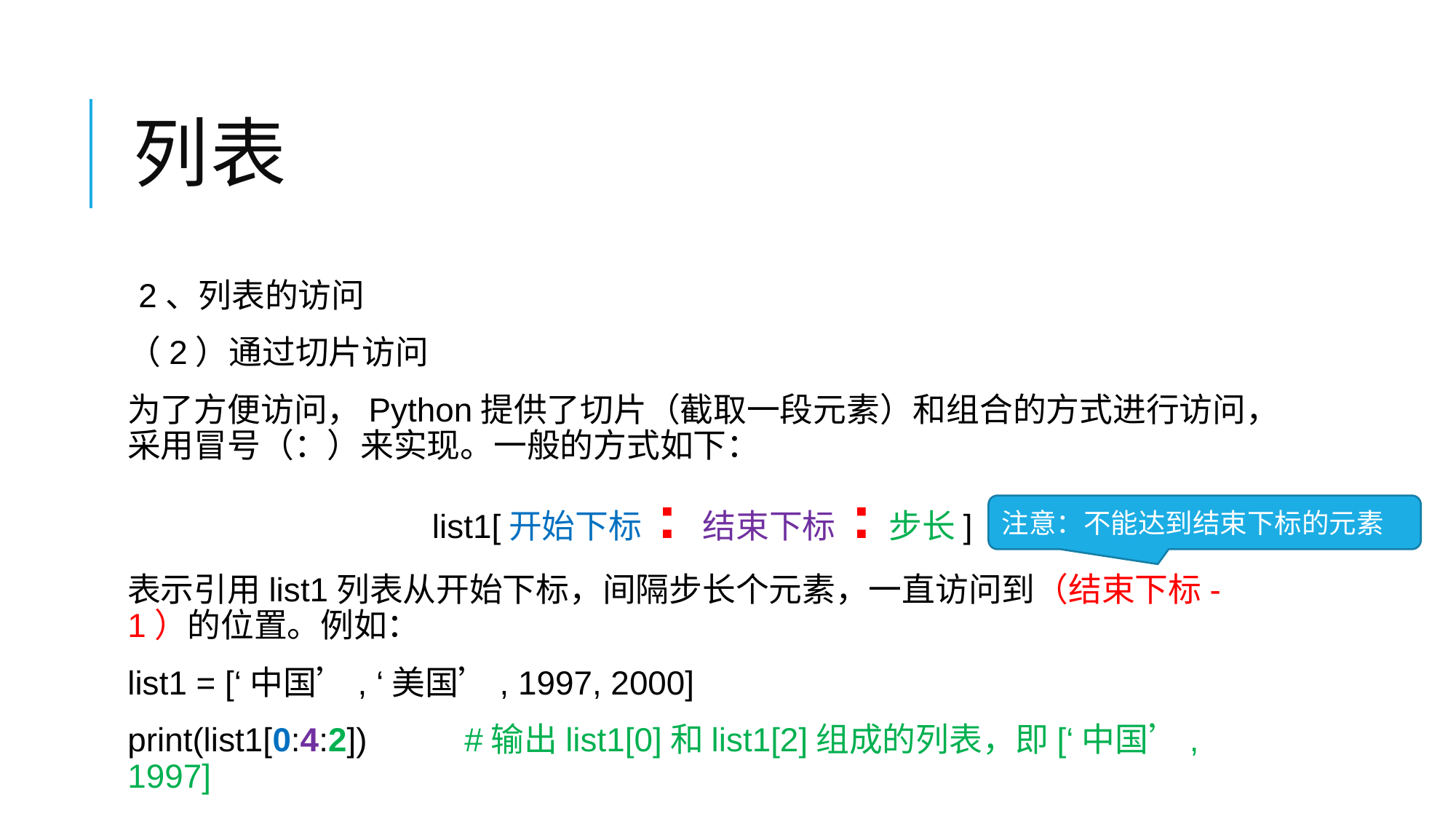

# 列表
2、列表的访问
（2）通过切片访问
为了方便访问，Python提供了切片（截取一段元素）和组合的方式进行访问，采用冒号（：）来实现。一般的方式如下：
list1[开始下标 : 结束下标 : 步长]
表示引用list1列表从开始下标，间隔步长个元素，一直访问到（结束下标-1）的位置。例如：
list1 = [‘中国’, ‘美国’, 1997, 2000]
print(list1[0:4:2])	 #输出list1[0]和list1[2]组成的列表，即[‘中国’, 1997]
注意：不能达到结束下标的元素